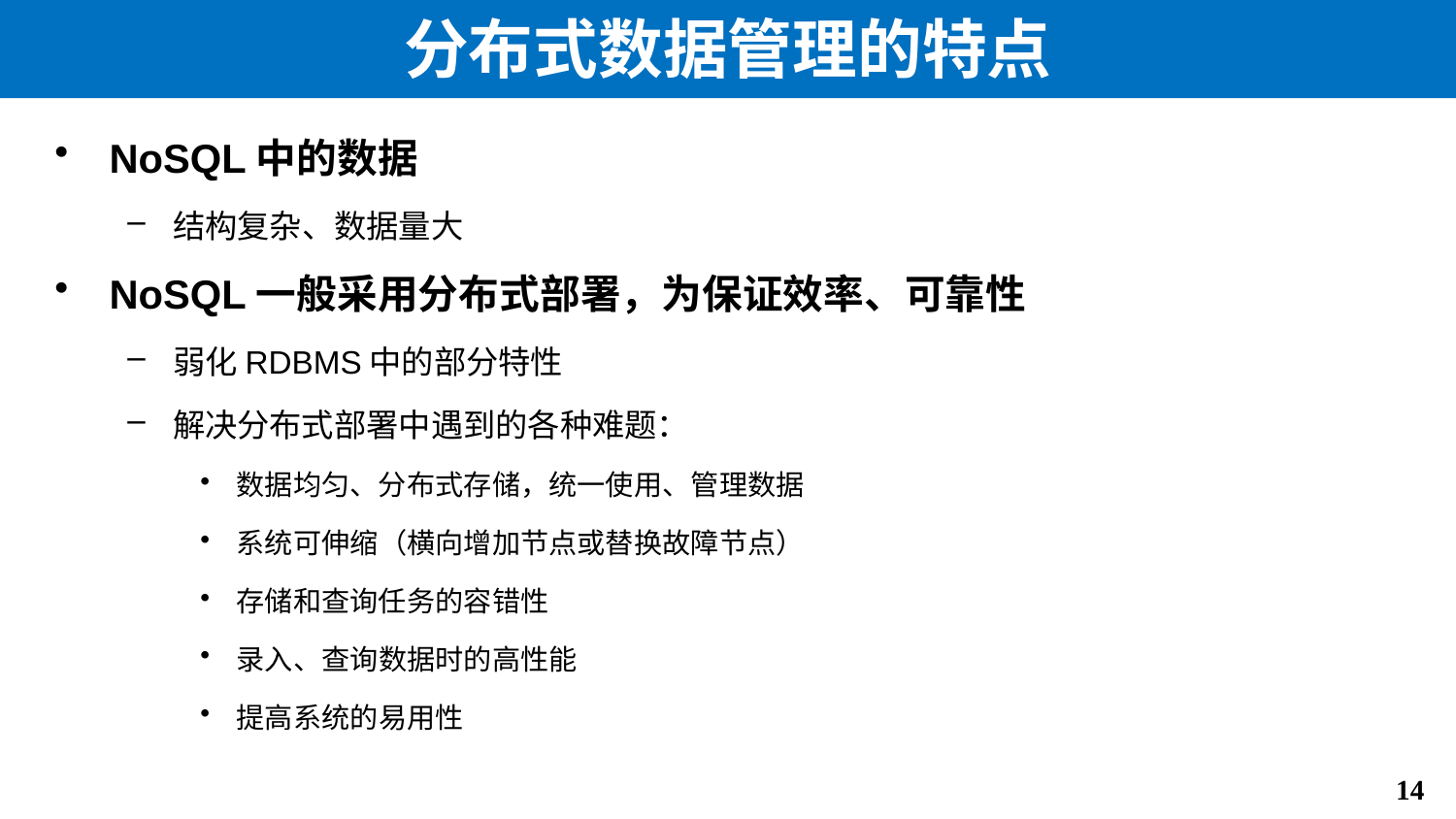

# 分布式数据管理的特点
NoSQL中的数据
结构复杂、数据量大
NoSQL一般采用分布式部署，为保证效率、可靠性
弱化RDBMS中的部分特性
解决分布式部署中遇到的各种难题：
数据均匀、分布式存储，统一使用、管理数据
系统可伸缩（横向增加节点或替换故障节点）
存储和查询任务的容错性
录入、查询数据时的高性能
提高系统的易用性